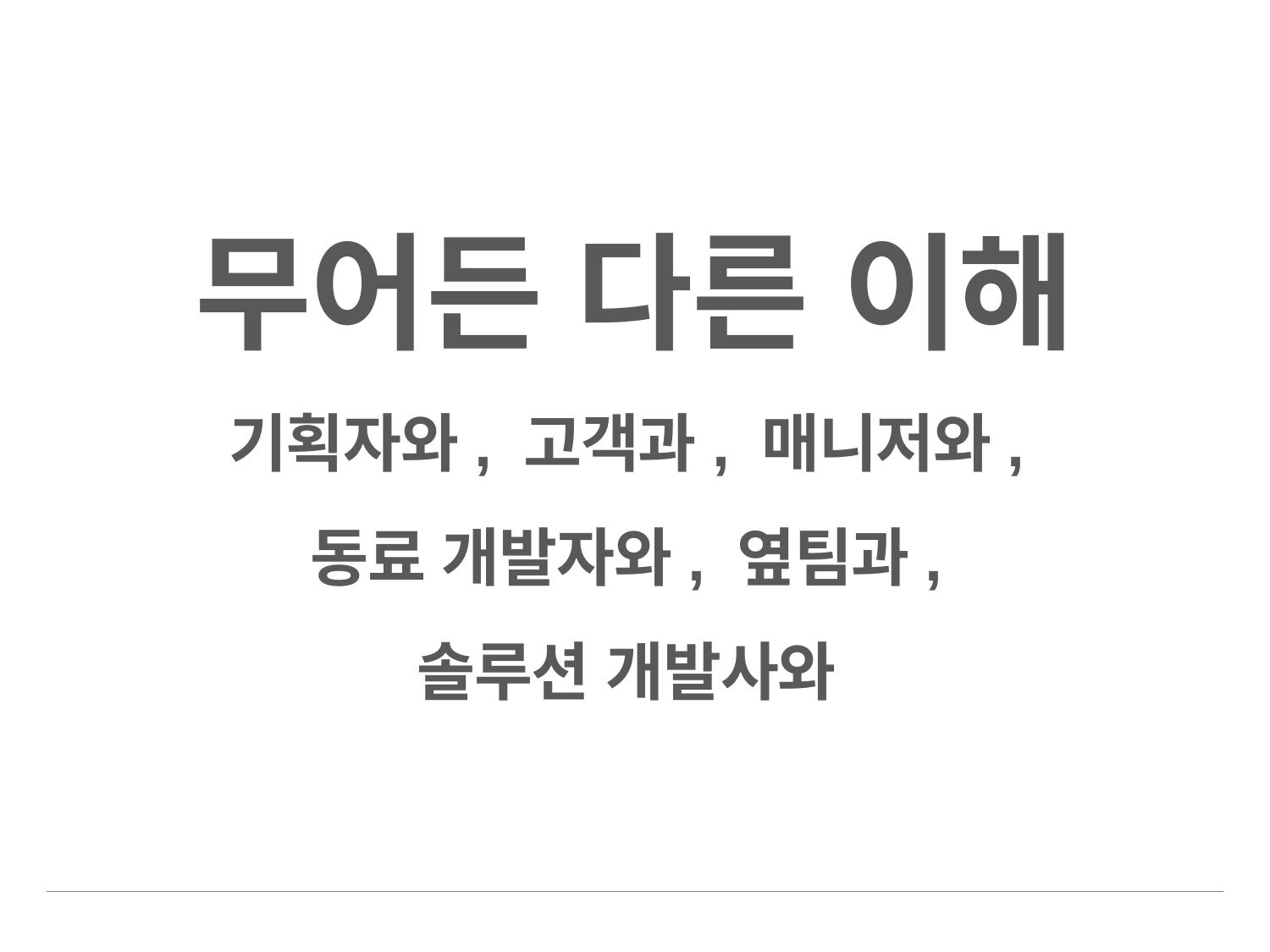

# 무어든 다른 이해 기획자와, 고객과, 매니저와, 동료 개발자와, 옆팀과, 솔루션 개발사와